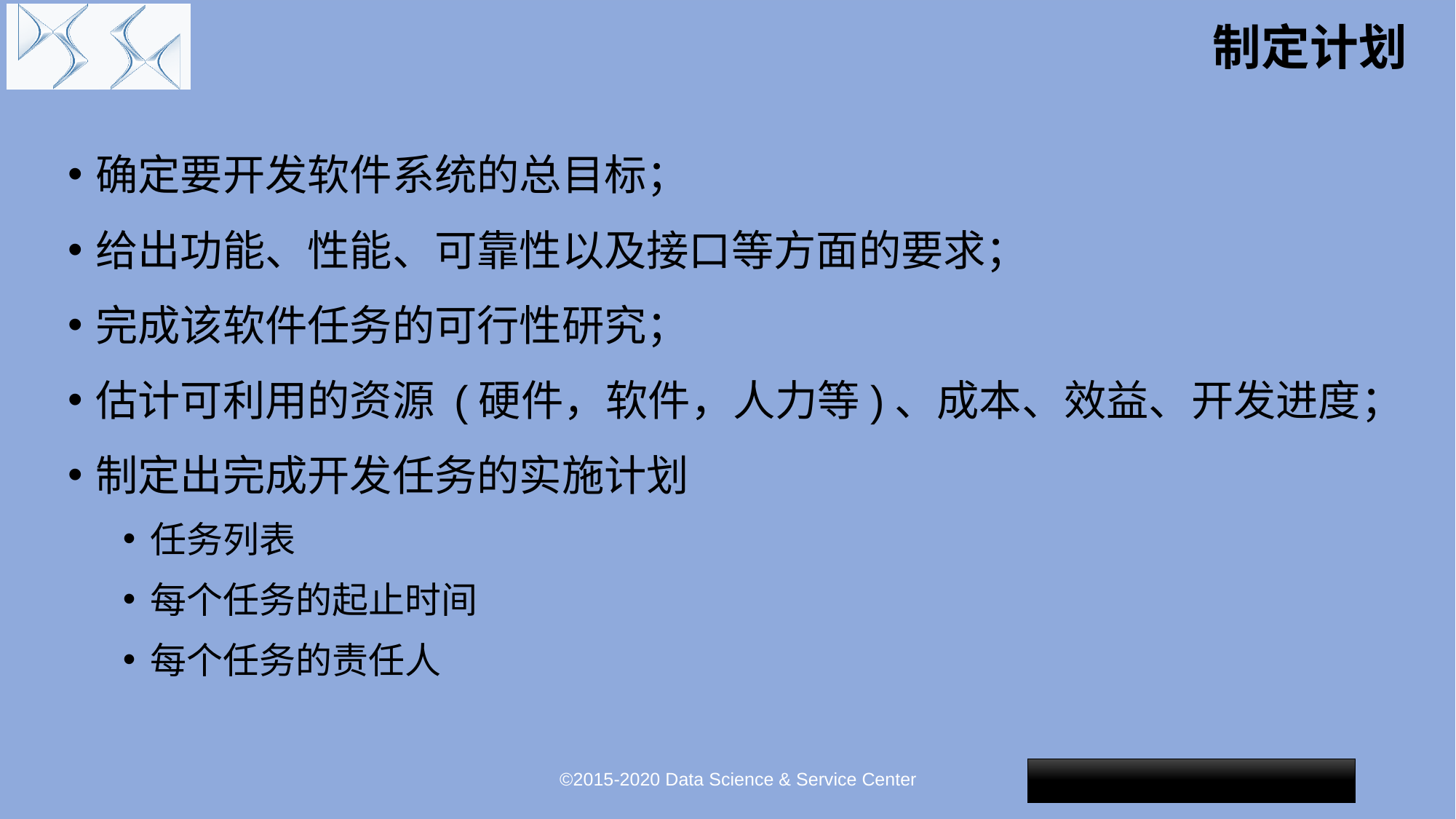

# 制定计划
确定要开发软件系统的总目标；
给出功能、性能、可靠性以及接口等方面的要求；
完成该软件任务的可行性研究；
估计可利用的资源 (硬件，软件，人力等)、成本、效益、开发进度；
制定出完成开发任务的实施计划
任务列表
每个任务的起止时间
每个任务的责任人

©2015-2020 Data Science & Service Center
6